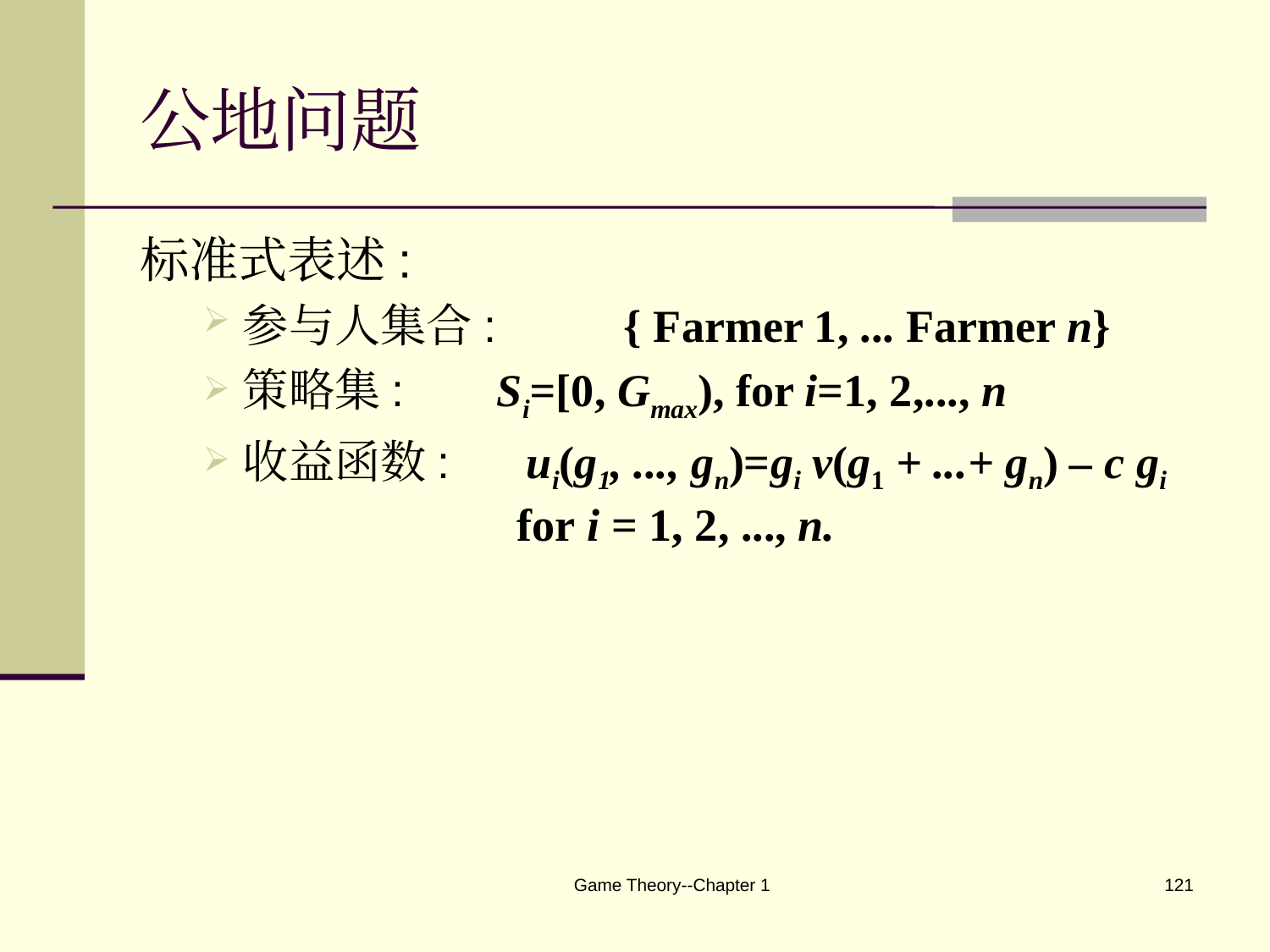

# 公地问题
标准式表述:
参与人集合: 	{ Farmer 1, ... Farmer n}
策略集: 	Si=[0, Gmax), for i=1, 2,..., n
收益函数:      ui(g1, ..., gn)=gi v(g1 + ...+ gn) – c gi
                        for i = 1, 2, ..., n.

Game Theory--Chapter 1
121